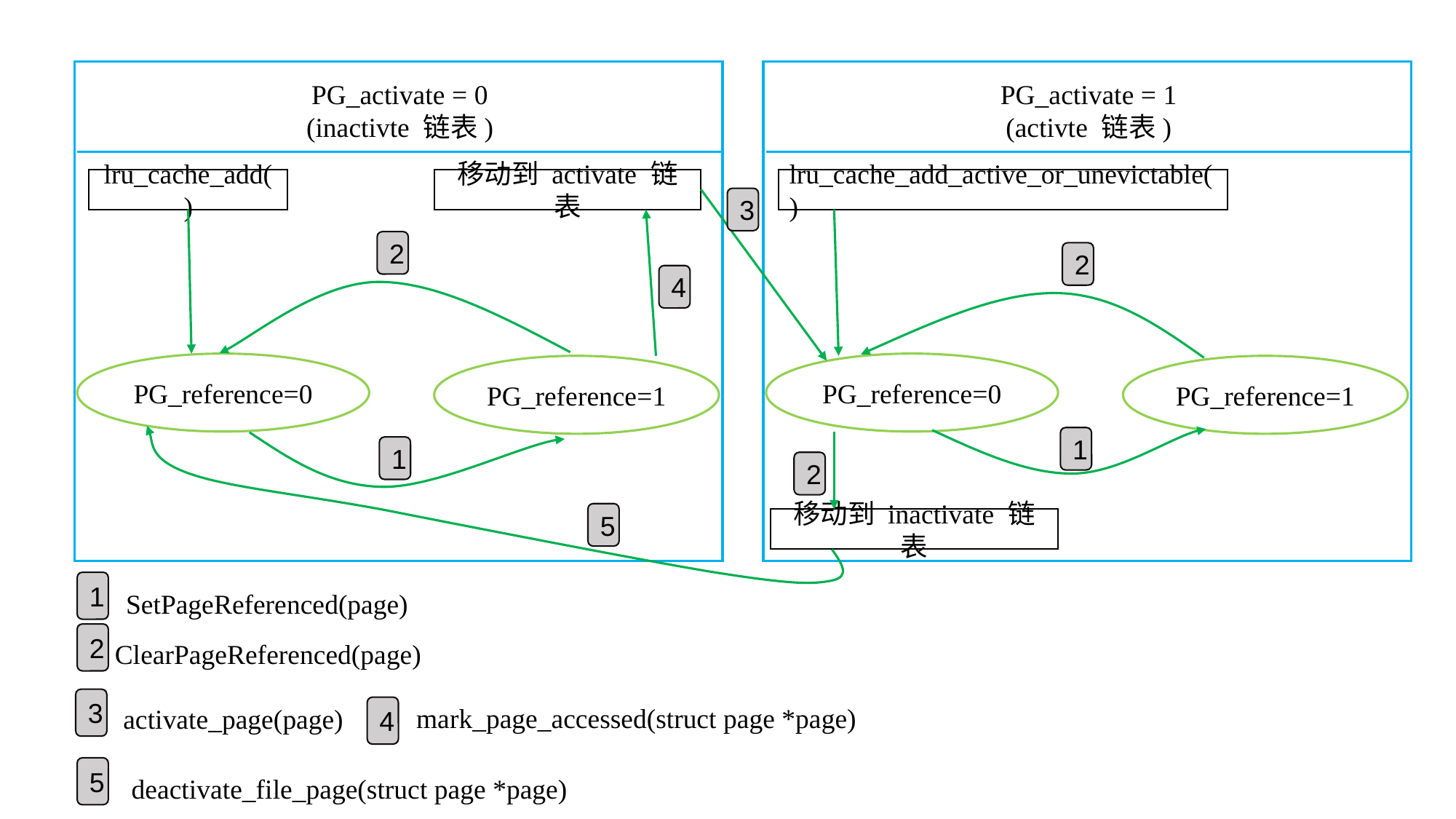

PG_activate = 0
(inactivte 链表)
PG_activate = 1
(activte 链表)
lru_cache_add()
移动到 activate 链表
lru_cache_add_active_or_unevictable()
3
2
2
4

PG_reference=0
PG_reference=0
PG_reference=1
PG_reference=1

1

1
2
5
移动到 inactivate 链表
1
SetPageReferenced(page)
2
ClearPageReferenced(page)
3
mark_page_accessed(struct page *page)

activate_page(page)

4
5
deactivate_file_page(struct page *page)